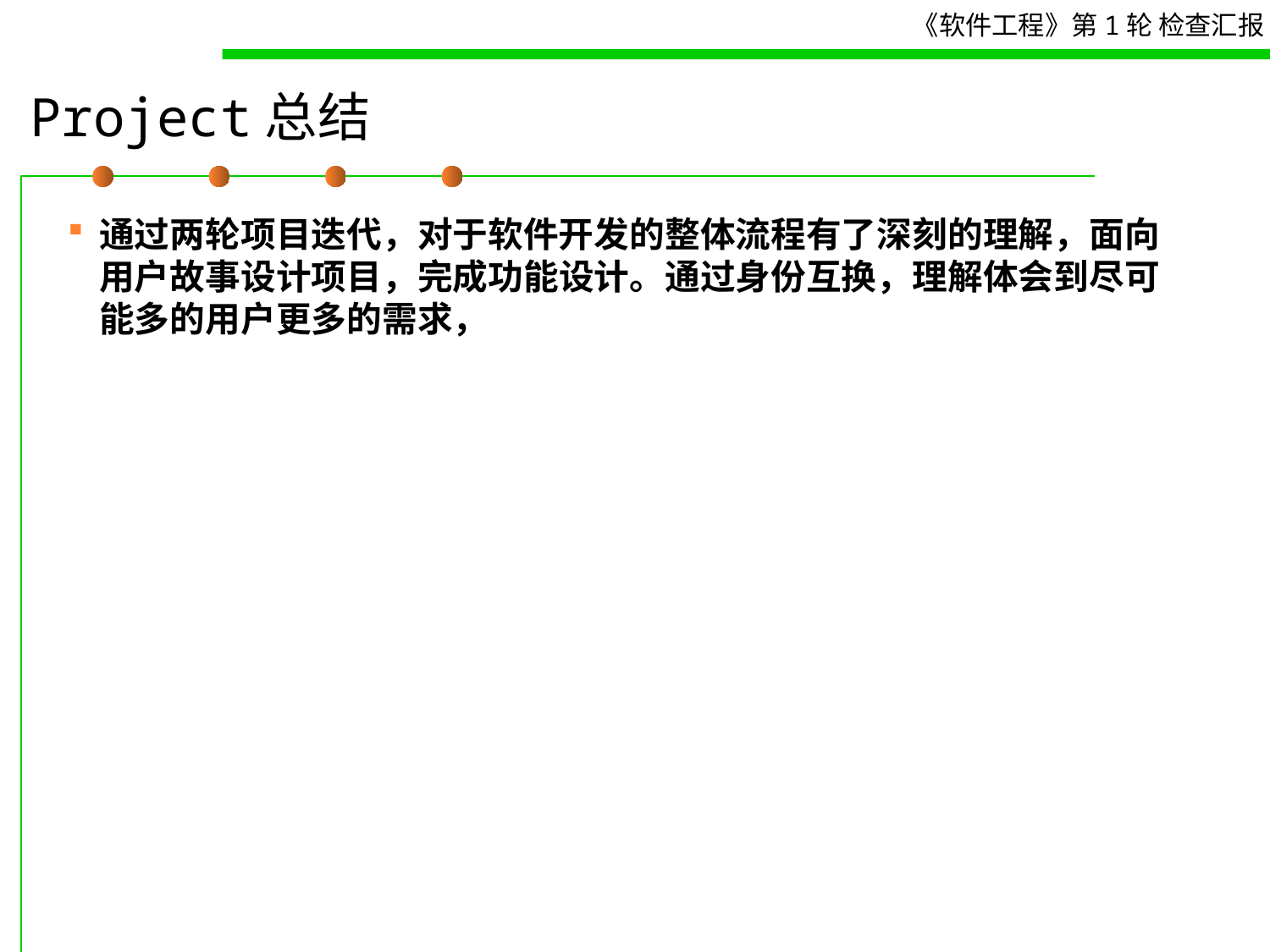

# Project总结
通过两轮项目迭代，对于软件开发的整体流程有了深刻的理解，面向用户故事设计项目，完成功能设计。通过身份互换，理解体会到尽可能多的用户更多的需求，